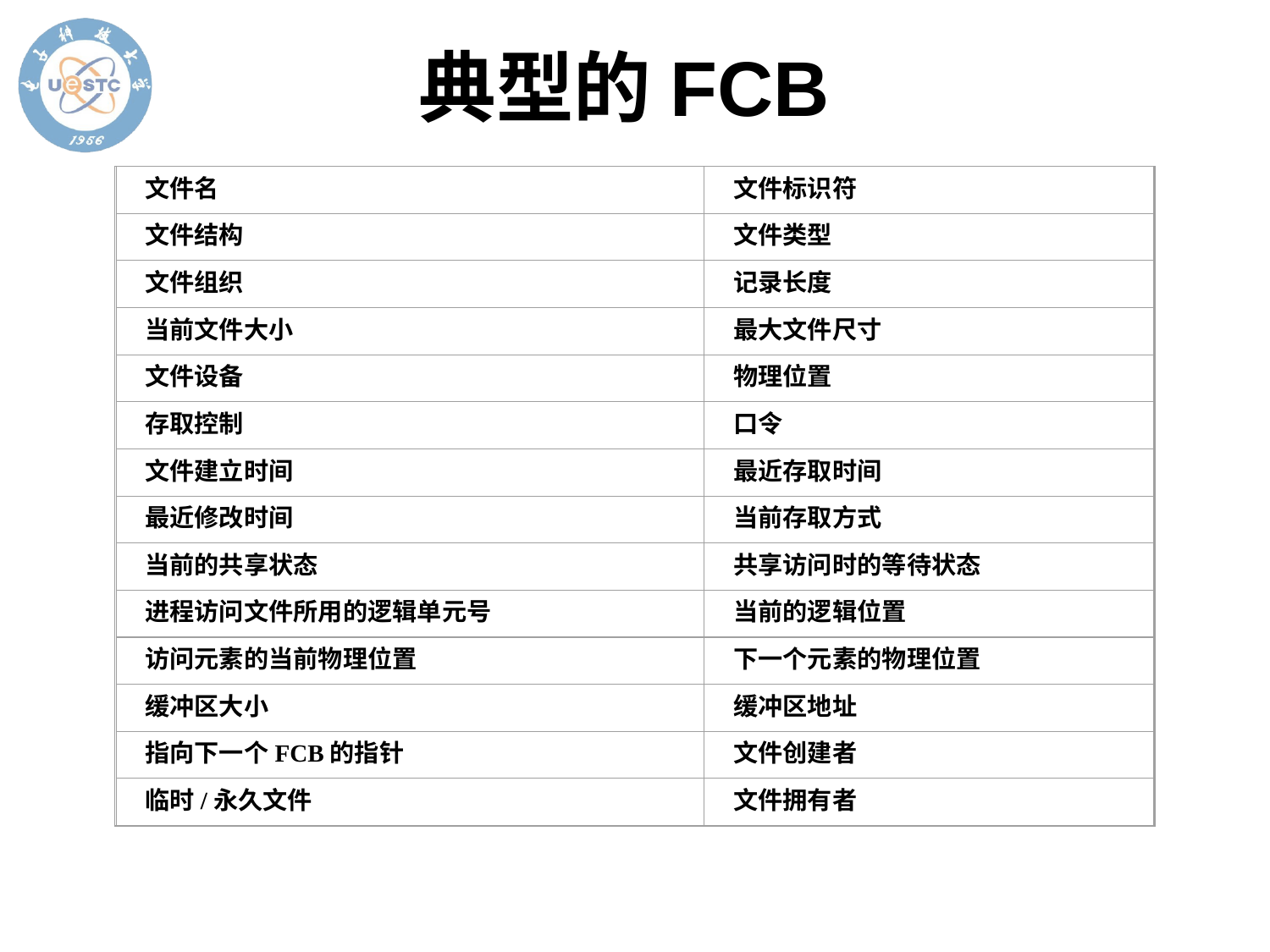

# 典型的FCB

文件名

文件标识符

文件结构

文件类型

文件组织

记录长度

当前文件大小

最大文件尺寸

文件设备

物理位置

存取控制

口令

文件建立时间

最近存取时间

最近修改时间

当前存取方式

当前的共享状态

共享访问时的等待状态

进程访问文件所用的逻辑单元号

当前的逻辑位置

访问元素的当前物理位置

下一个元素的物理位置

缓冲区大小

缓冲区地址

指向下一个FCB的指针

文件创建者

临时/永久文件

文件拥有者